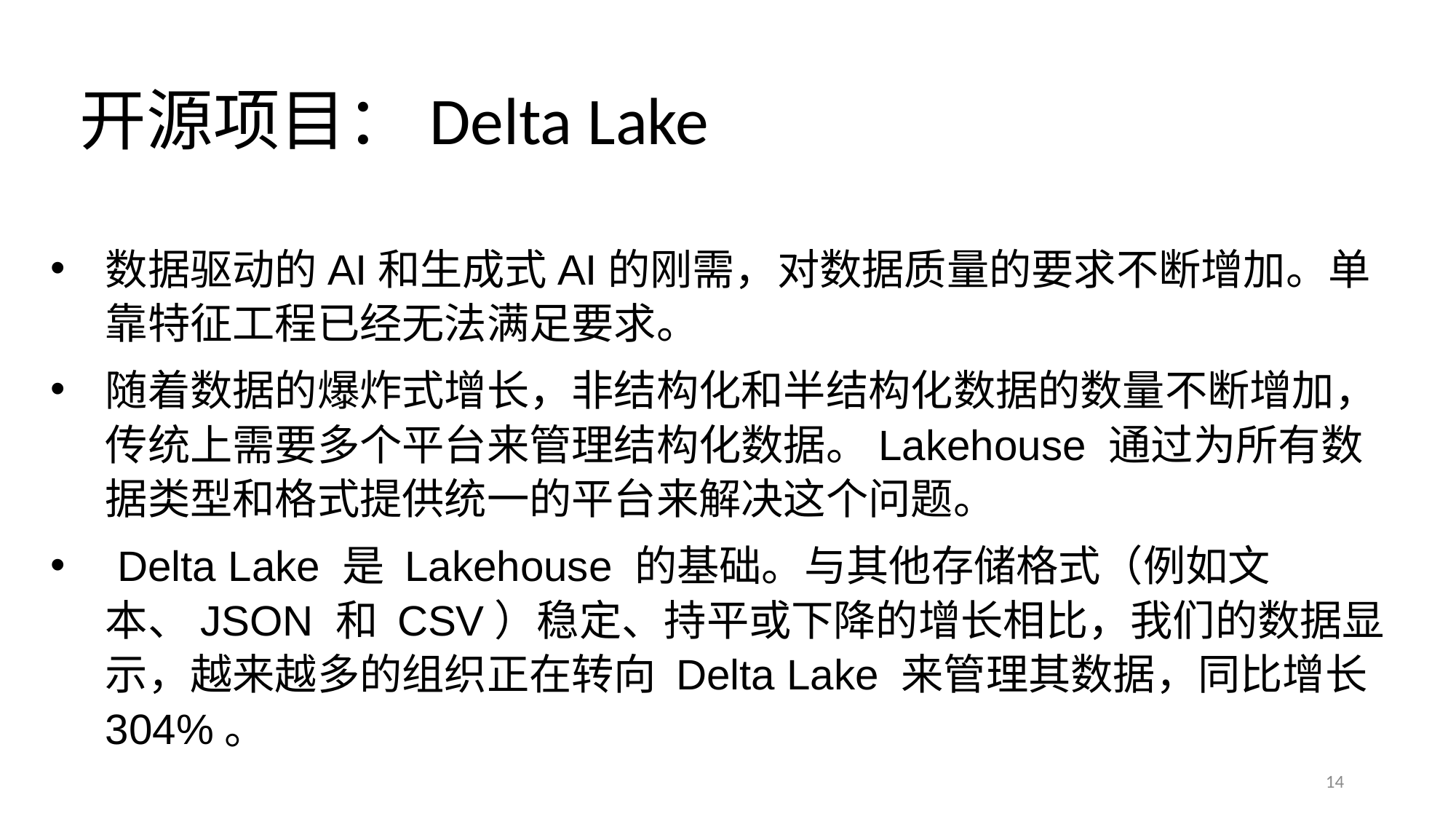

# 开源项目：Delta Lake
数据驱动的AI和生成式AI的刚需，对数据质量的要求不断增加。单靠特征工程已经无法满足要求。
随着数据的爆炸式增长，非结构化和半结构化数据的数量不断增加，传统上需要多个平台来管理结构化数据。Lakehouse 通过为所有数据类型和格式提供统一的平台来解决这个问题。
 Delta Lake 是 Lakehouse 的基础。与其他存储格式（例如文本、JSON 和 CSV）稳定、持平或下降的增长相比，我们的数据显示，越来越多的组织正在转向 Delta Lake 来管理其数据，同比增长 304%。
14